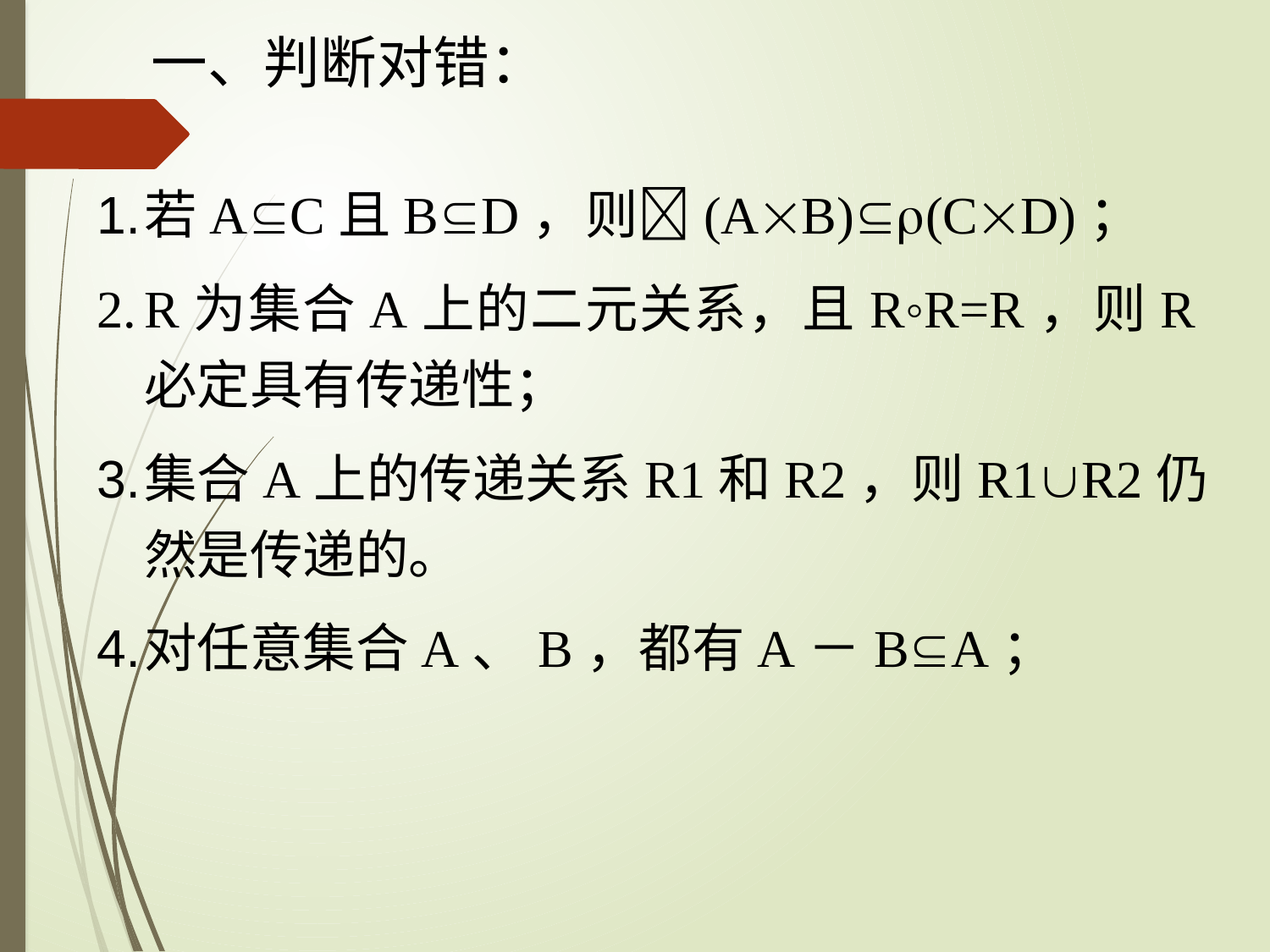

# 一、判断对错：
若A⊆C且B⊆D，则ρ(A×B)⊆ρ(C×D)；
R为集合A上的二元关系，且R◦R=R，则R必定具有传递性；
集合A上的传递关系R1和R2，则R1∪R2仍然是传递的。
对任意集合A、B，都有A－B⊆A；